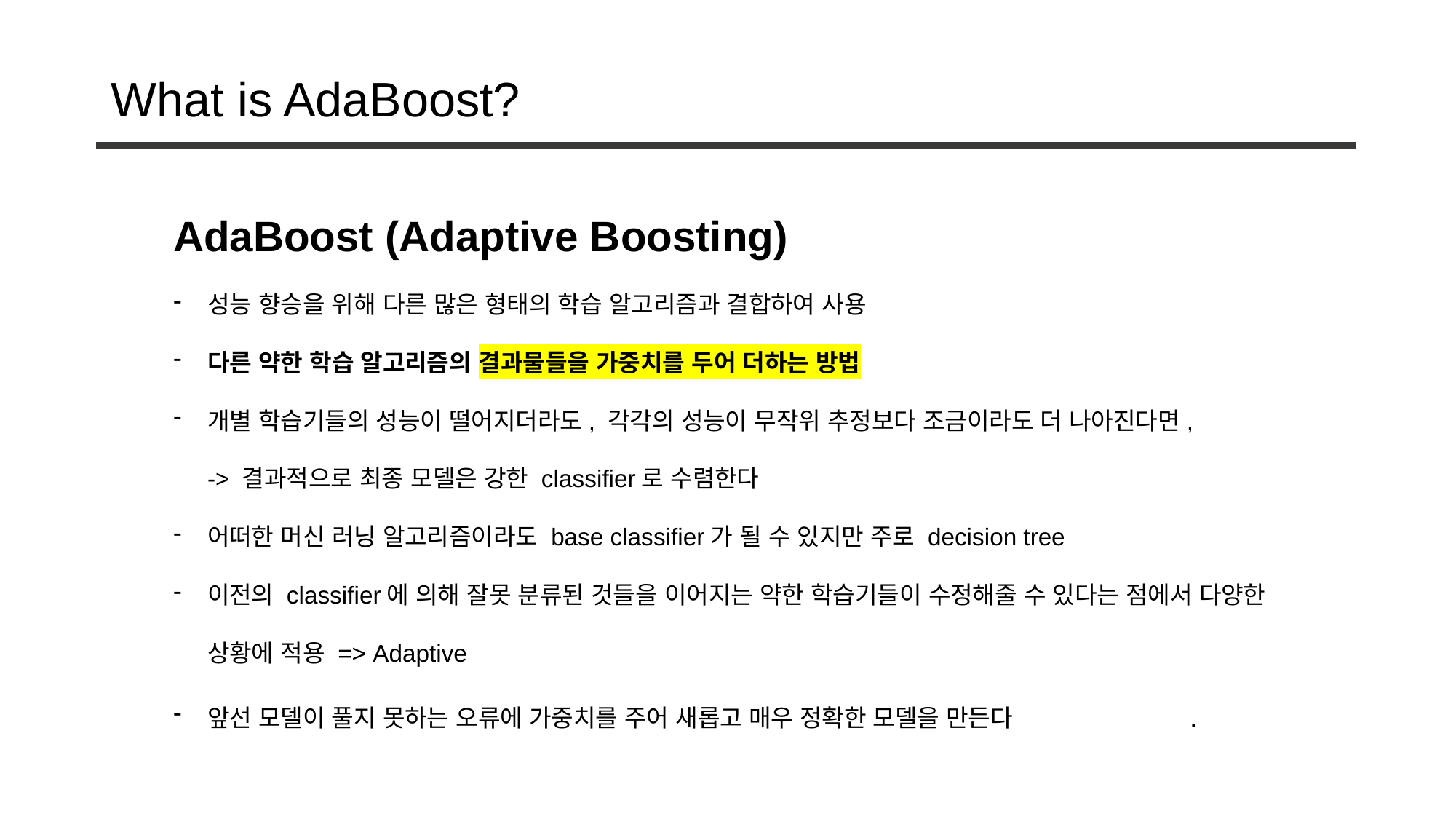

# What is AdaBoost?
AdaBoost (Adaptive Boosting)
성능 향승을 위해 다른 많은 형태의 학습 알고리즘과 결합하여 사용
다른 약한 학습 알고리즘의 결과물들을 가중치를 두어 더하는 방법
개별 학습기들의 성능이 떨어지더라도, 각각의 성능이 무작위 추정보다 조금이라도 더 나아진다면,
-> 결과적으로 최종 모델은 강한 classifier로 수렴한다
어떠한 머신 러닝 알고리즘이라도 base classifier가 될 수 있지만 주로 decision tree
이전의 classifier에 의해 잘못 분류된 것들을 이어지는 약한 학습기들이 수정해줄 수 있다는 점에서 다양한 상황에 적용 => Adaptive
앞선 모델이 풀지 못하는 오류에 가중치를 주어 새롭고 매우 정확한 모델을 만든다		.